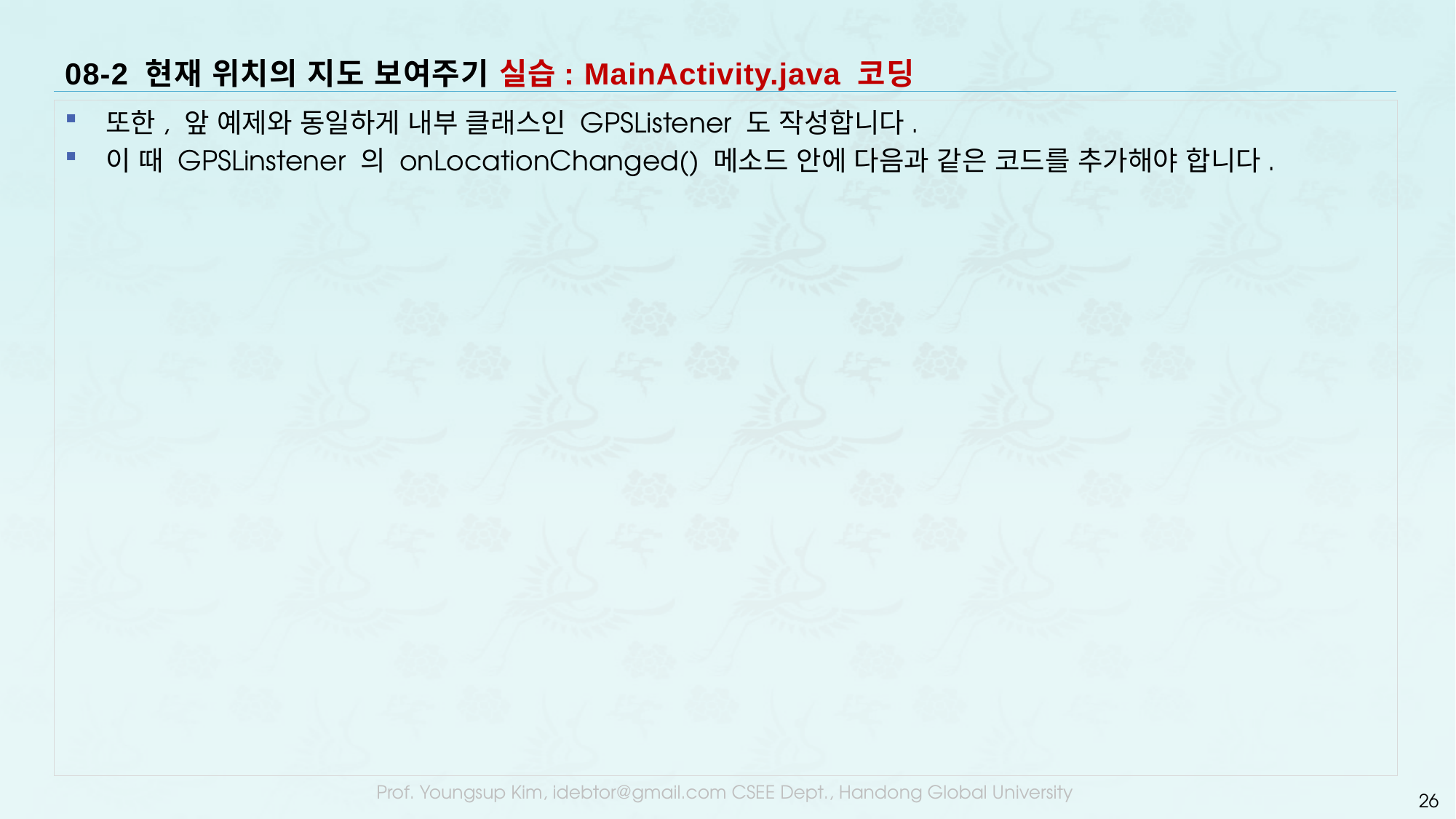

# 08-2 현재 위치의 지도 보여주기 실습: MainActivity.java 코딩
또한, 앞 예제와 동일하게 내부 클래스인 GPSListener 도 작성합니다.
이 때 GPSLinstener 의 onLocationChanged() 메소드 안에 다음과 같은 코드를 추가해야 합니다.
26